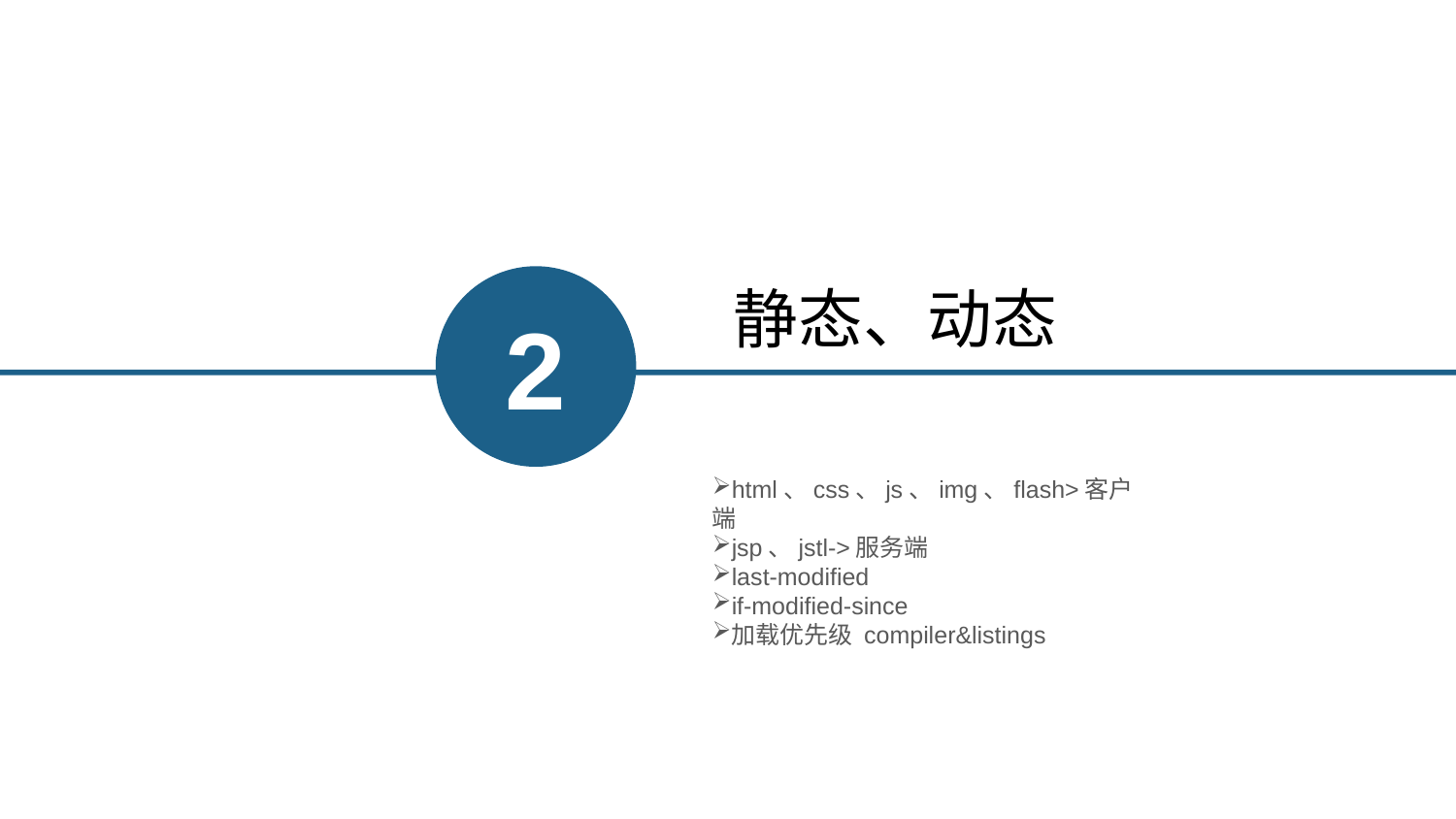

2
静态、动态

html、css、js、img、flash>客户端
jsp、jstl->服务端
last-modified
if-modified-since
加载优先级 compiler&listings